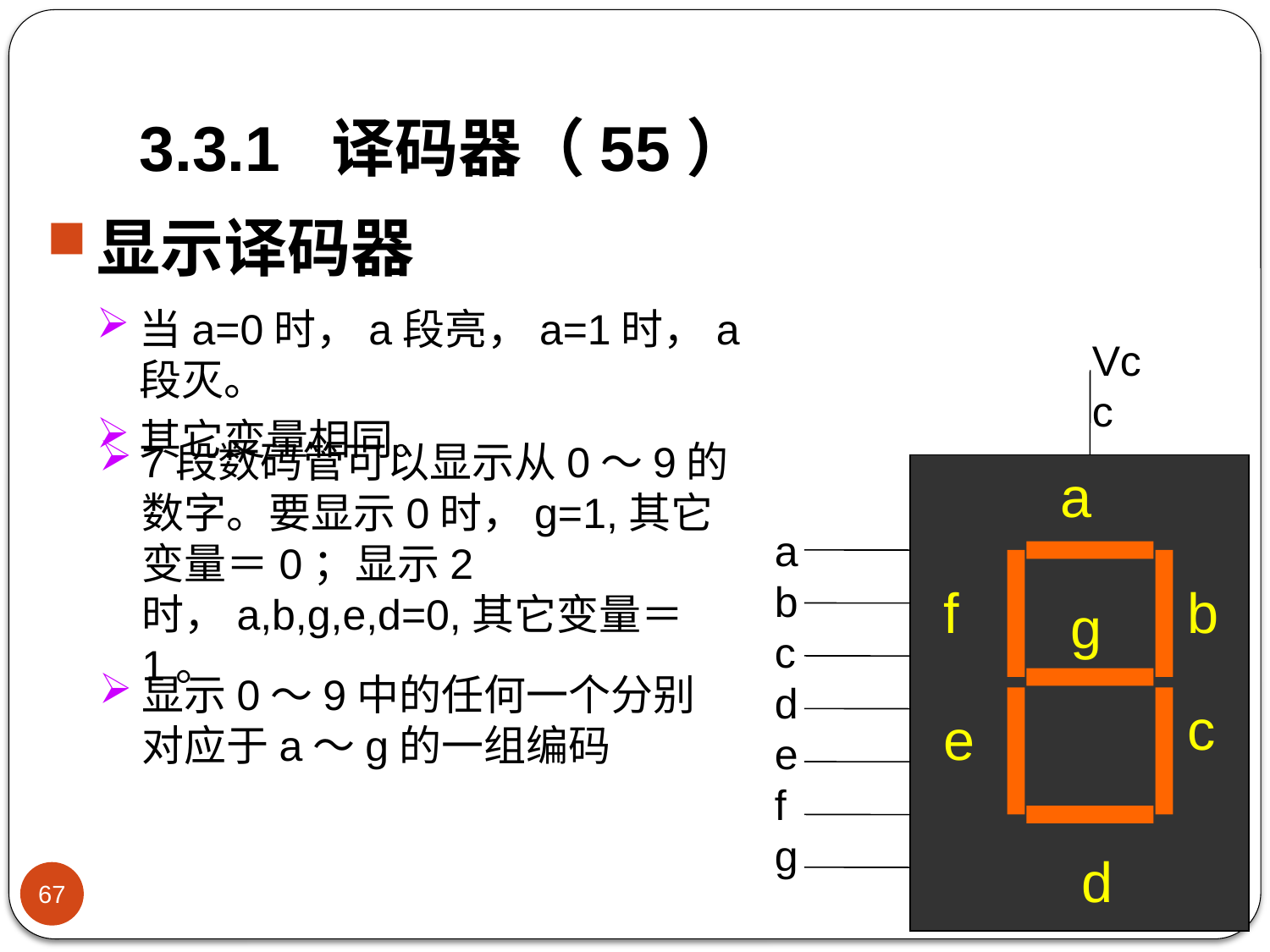

# 3.3.1  译码器（55）
显示译码器
当a=0时，a段亮，a=1时，a段灭。
其它变量相同。
Vcc

a
a
b
c
d
e
f
g

f
b
g
c
e
d
7段数码管可以显示从0～9的数字。要显示0时，g=1,其它变量＝0；显示2时，a,b,g,e,d=0,其它变量＝1。
显示0～9中的任何一个分别对应于a～g的一组编码
67